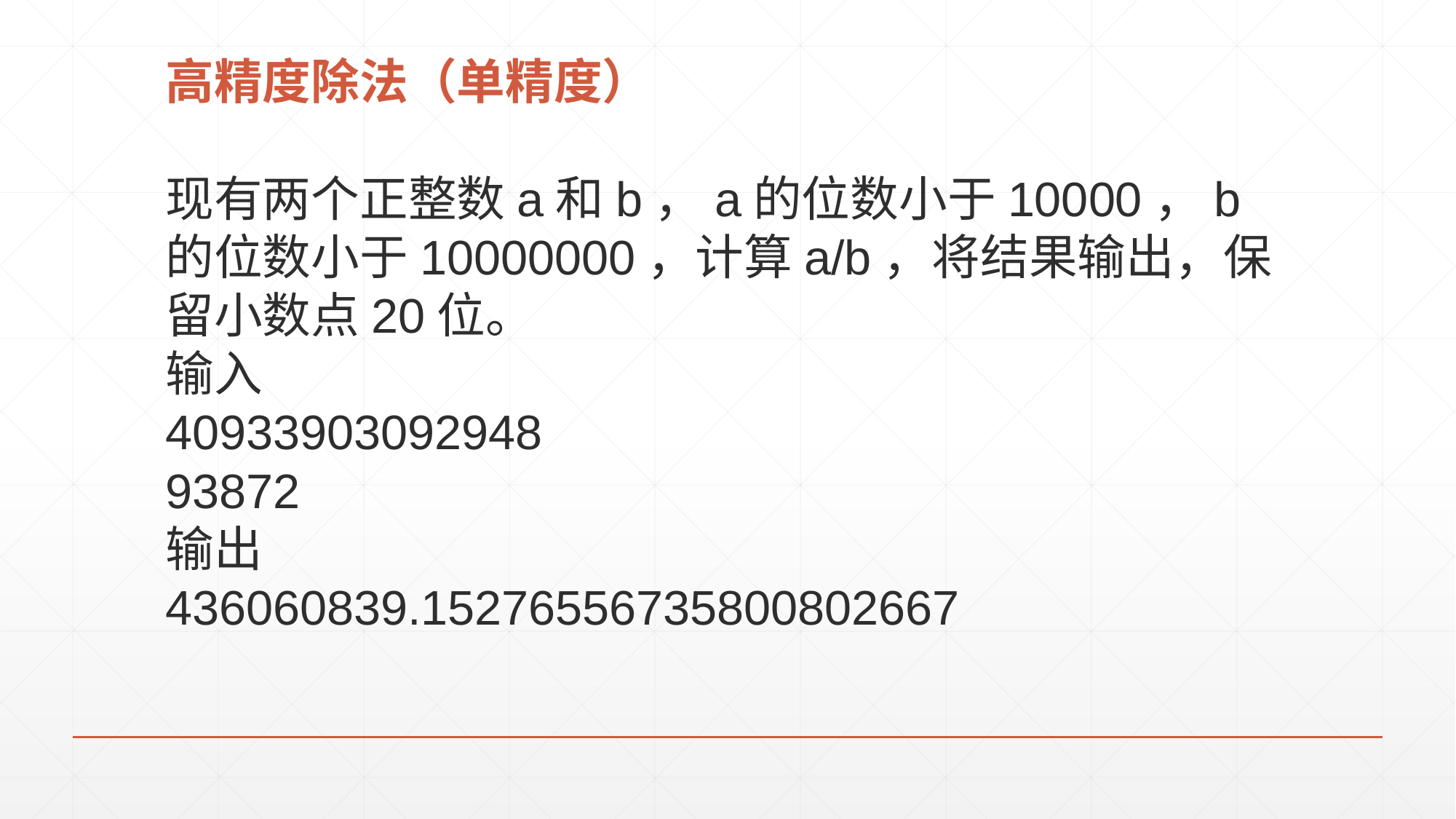

# 高精度除法（单精度）
现有两个正整数a和b，a的位数小于10000，b的位数小于10000000，计算a/b，将结果输出，保留小数点20位。
输入
40933903092948
93872
输出
436060839.15276556735800802667